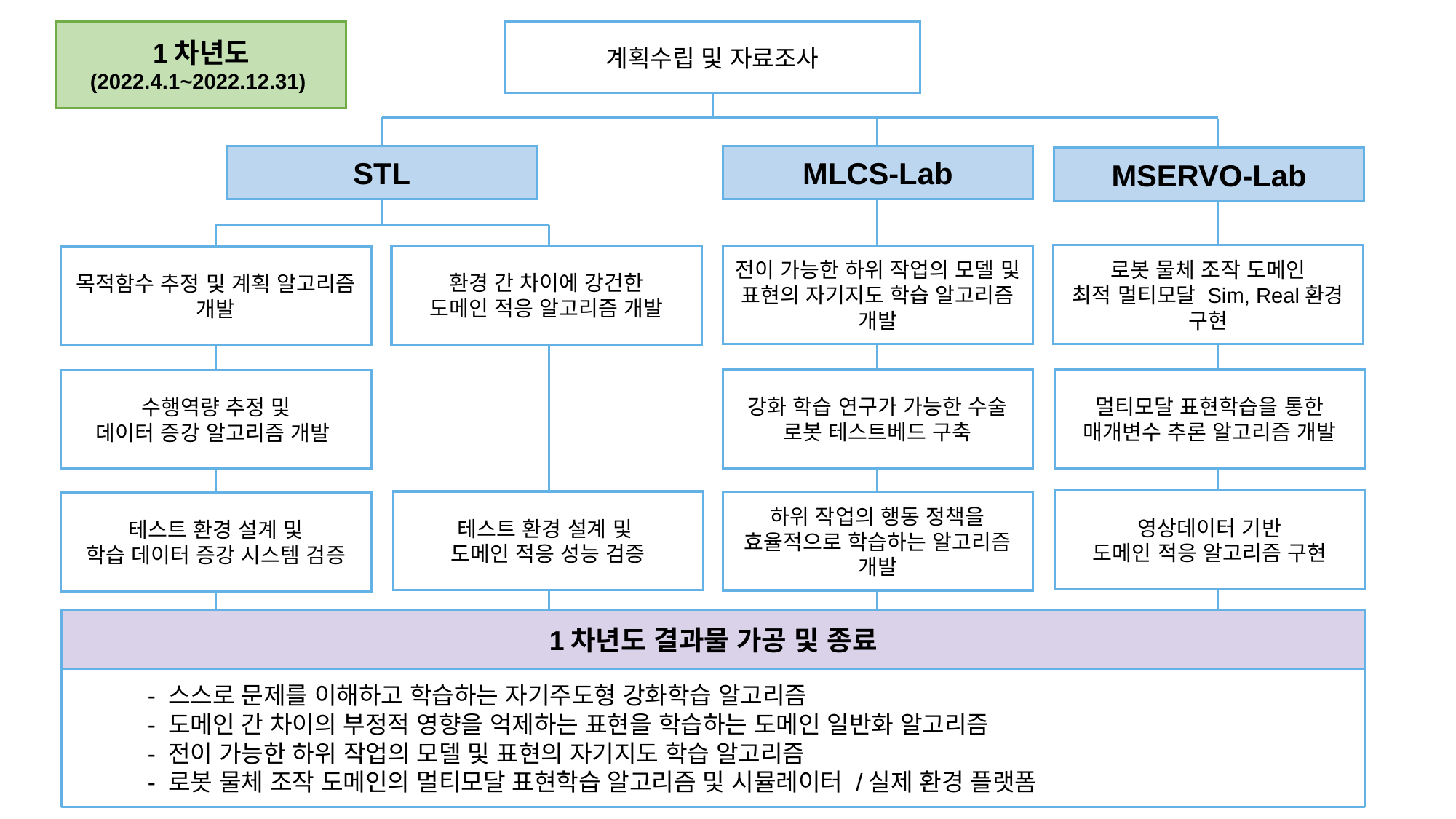

1차년도
(2022.4.1~2022.12.31)
계획수립 및 자료조사
STL
MLCS-Lab
MSERVO-Lab
로봇 물체 조작 도메인
최적 멀티모달 Sim, Real환경 구현

전이 가능한 하위 작업의 모델 및 표현의 자기지도 학습 알고리즘 개발

환경 간 차이에 강건한
도메인 적응 알고리즘 개발
목적함수 추정 및 계획 알고리즘 개발
강화 학습 연구가 가능한 수술 로봇 테스트베드 구축
멀티모달 표현학습을 통한 매개변수 추론 알고리즘 개발
수행역량 추정 및
데이터 증강 알고리즘 개발
영상데이터 기반
도메인 적응 알고리즘 구현
테스트 환경 설계 및
도메인 적응 성능 검증
하위 작업의 행동 정책을 효율적으로 학습하는 알고리즘 개발
테스트 환경 설계 및
학습 데이터 증강 시스템 검증
1차년도 결과물 가공 및 종료
- 스스로 문제를 이해하고 학습하는 자기주도형 강화학습 알고리즘
- 도메인 간 차이의 부정적 영향을 억제하는 표현을 학습하는 도메인 일반화 알고리즘
- 전이 가능한 하위 작업의 모델 및 표현의 자기지도 학습 알고리즘
- 로봇 물체 조작 도메인의 멀티모달 표현학습 알고리즘 및 시뮬레이터 /실제 환경 플랫폼